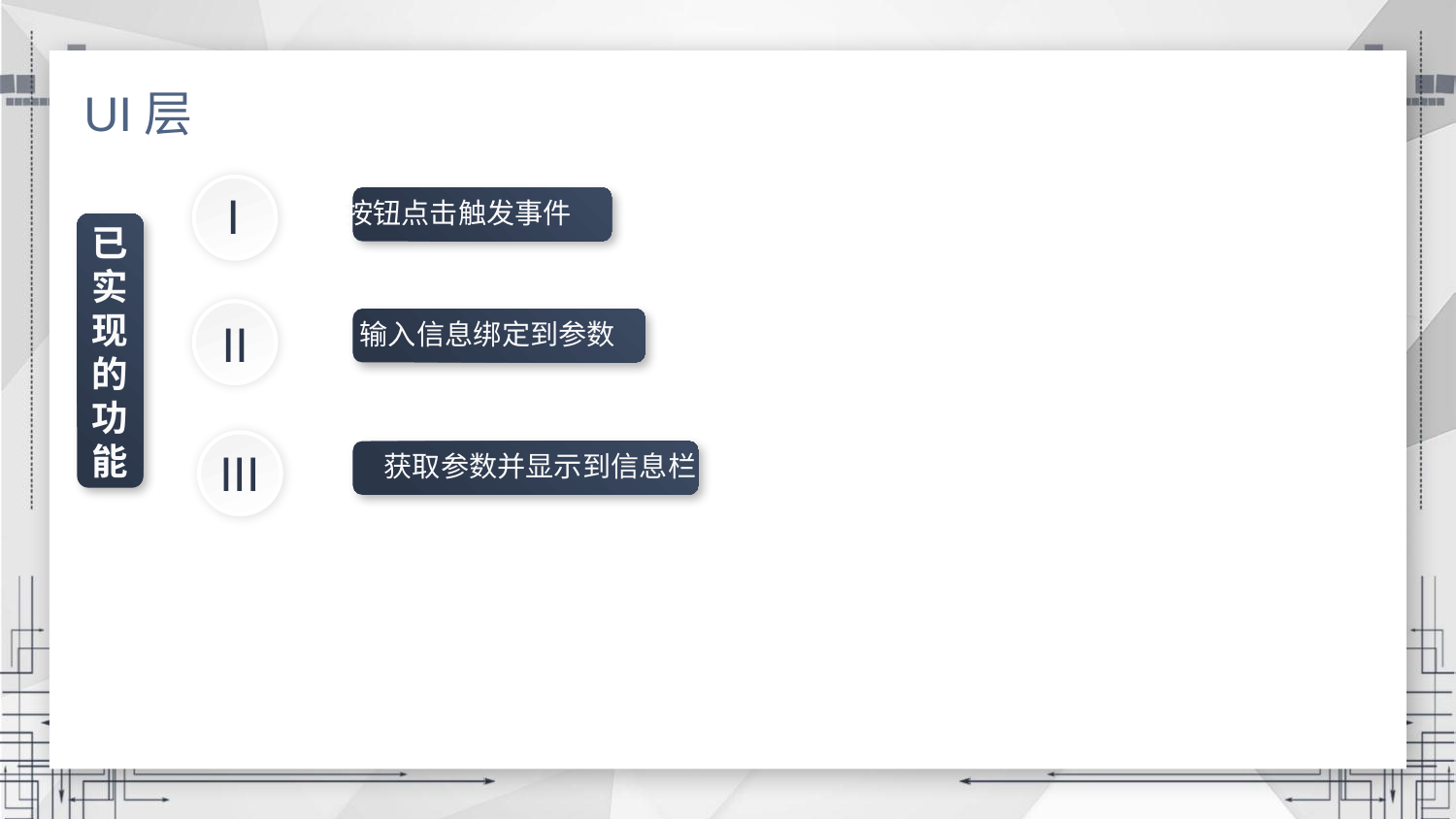

UI层

I

按钮点击触发事件
已
实
现
的
功
能

II

输入信息绑定到参数

III

获取参数并显示到信息栏